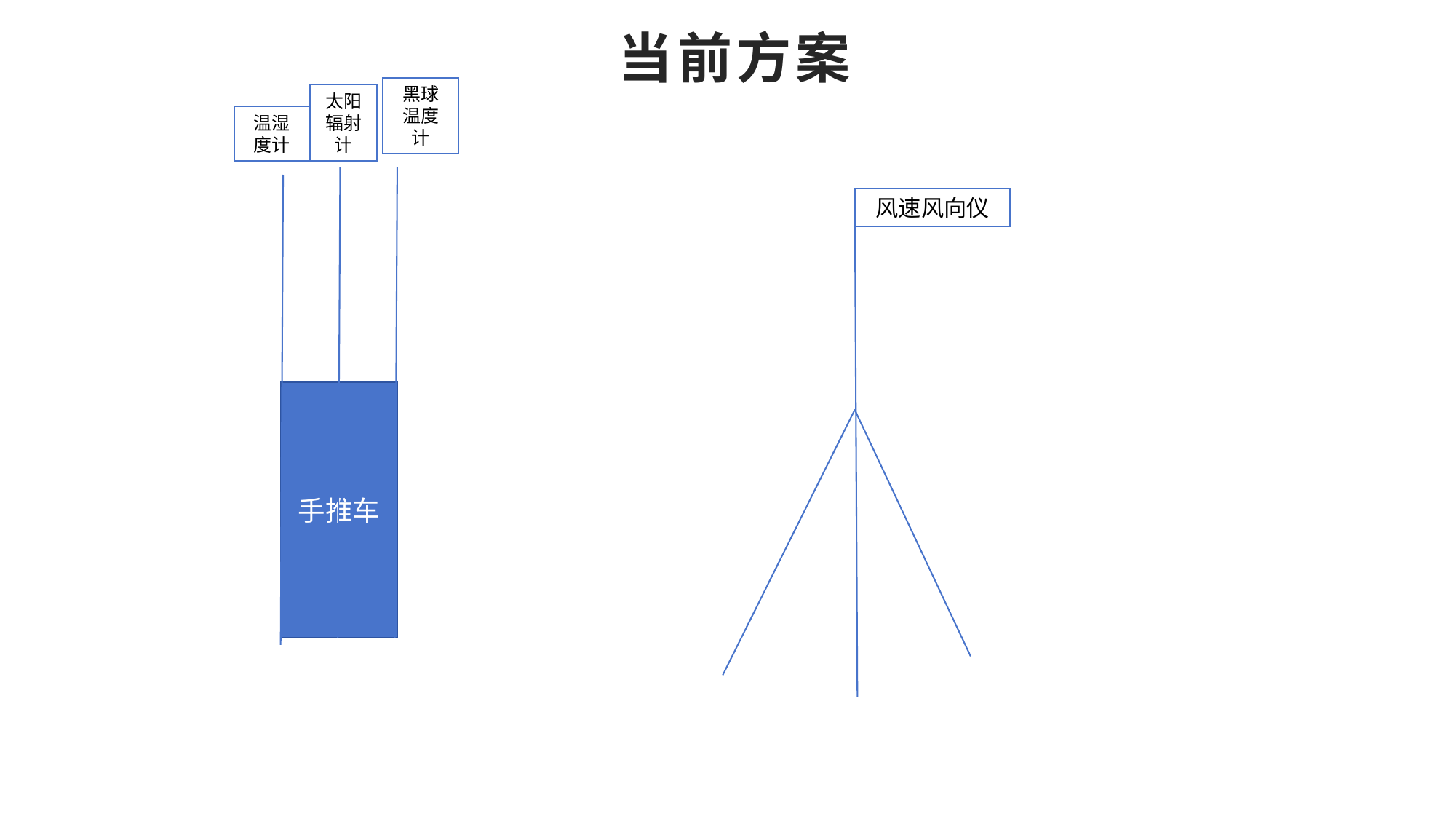

# 当前方案
黑球温度计
太阳辐射计
温湿度计
风速风向仪
手推车